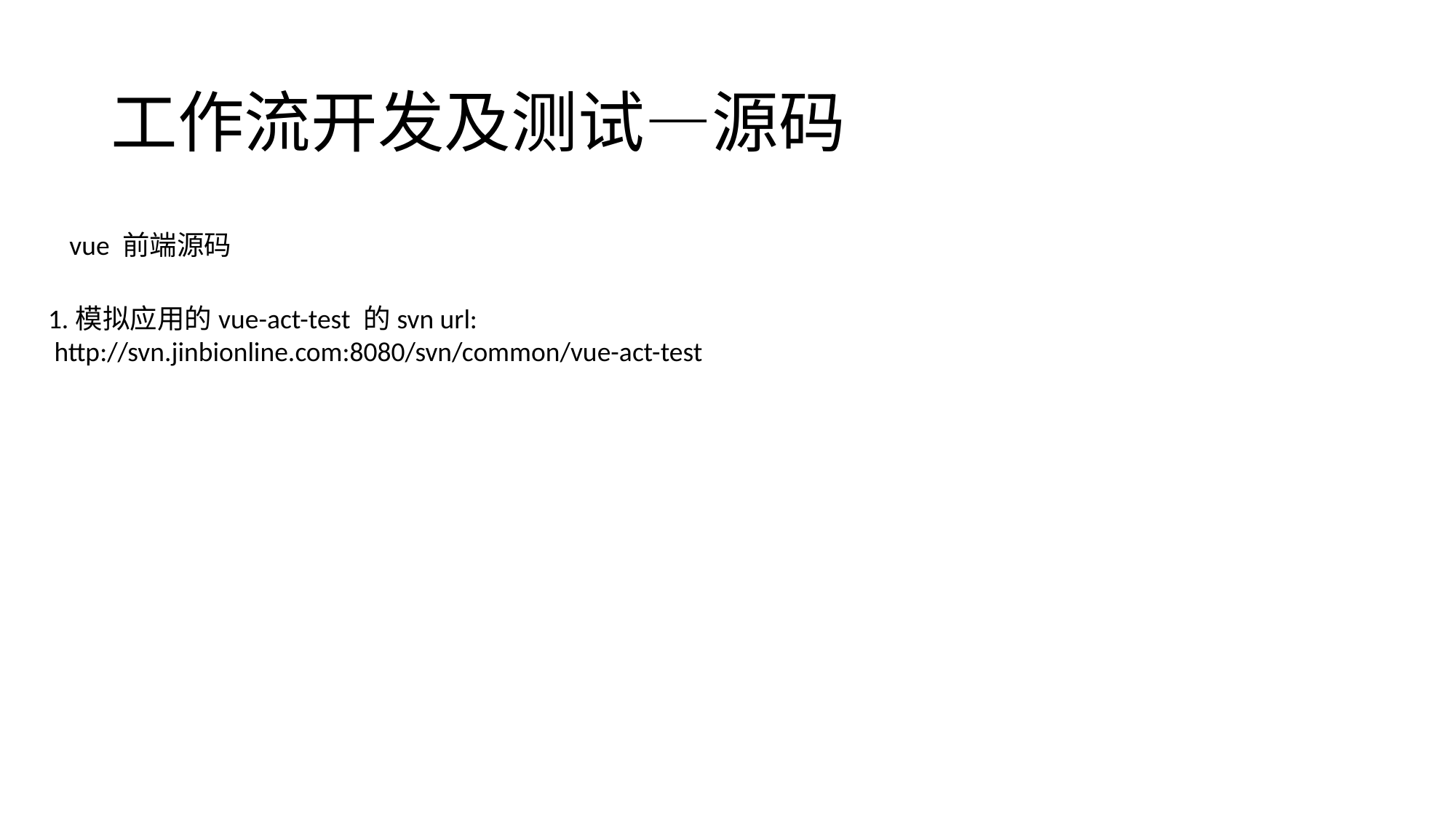

# 工作流开发及测试—源码
vue 前端源码
1.模拟应用的vue-act-test 的svn url:
 http://svn.jinbionline.com:8080/svn/common/vue-act-test